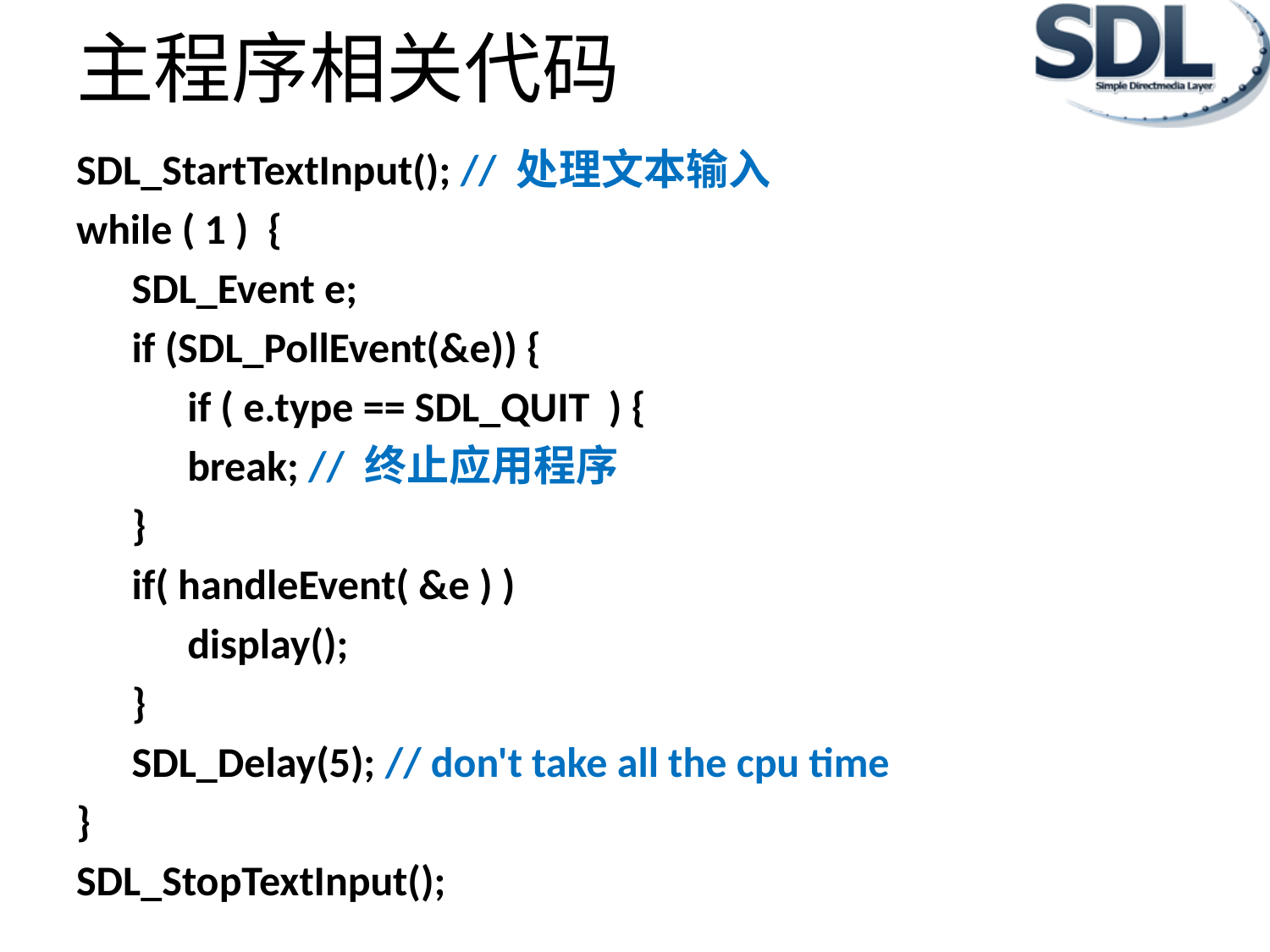

# 主程序相关代码
SDL_StartTextInput(); // 处理文本输入
while ( 1 )  {
SDL_Event e;
if (SDL_PollEvent(&e)) {
if ( e.type == SDL_QUIT  ) {
break; // 终止应用程序
}
if( handleEvent( &e ) )
display();
}
SDL_Delay(5); // don't take all the cpu time
}
SDL_StopTextInput();